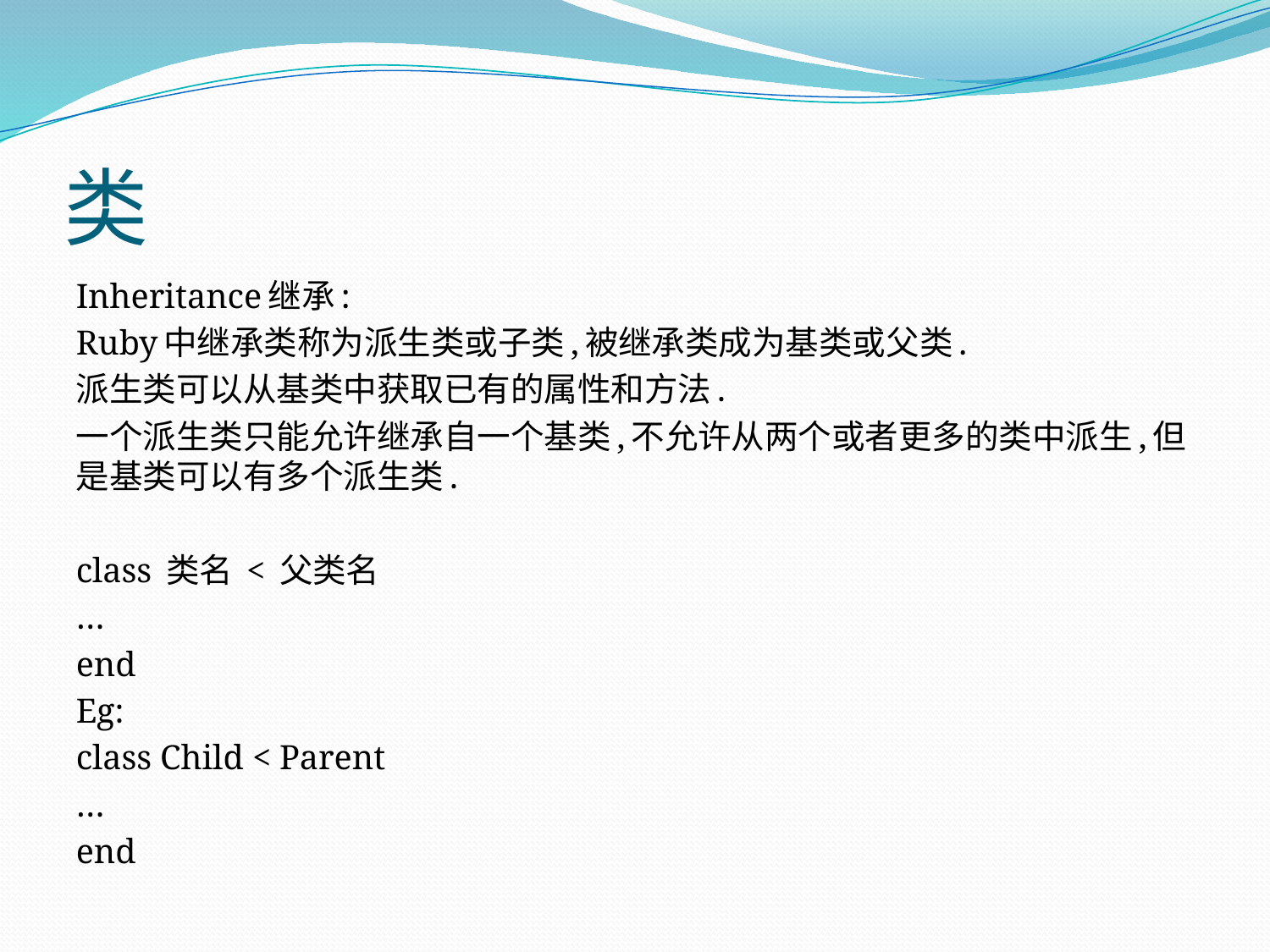

# 类
Inheritance继承:
Ruby中继承类称为派生类或子类,被继承类成为基类或父类.
派生类可以从基类中获取已有的属性和方法.
一个派生类只能允许继承自一个基类,不允许从两个或者更多的类中派生,但是基类可以有多个派生类.

class 类名 < 父类名
…
end
Eg:
class Child < Parent
…
end